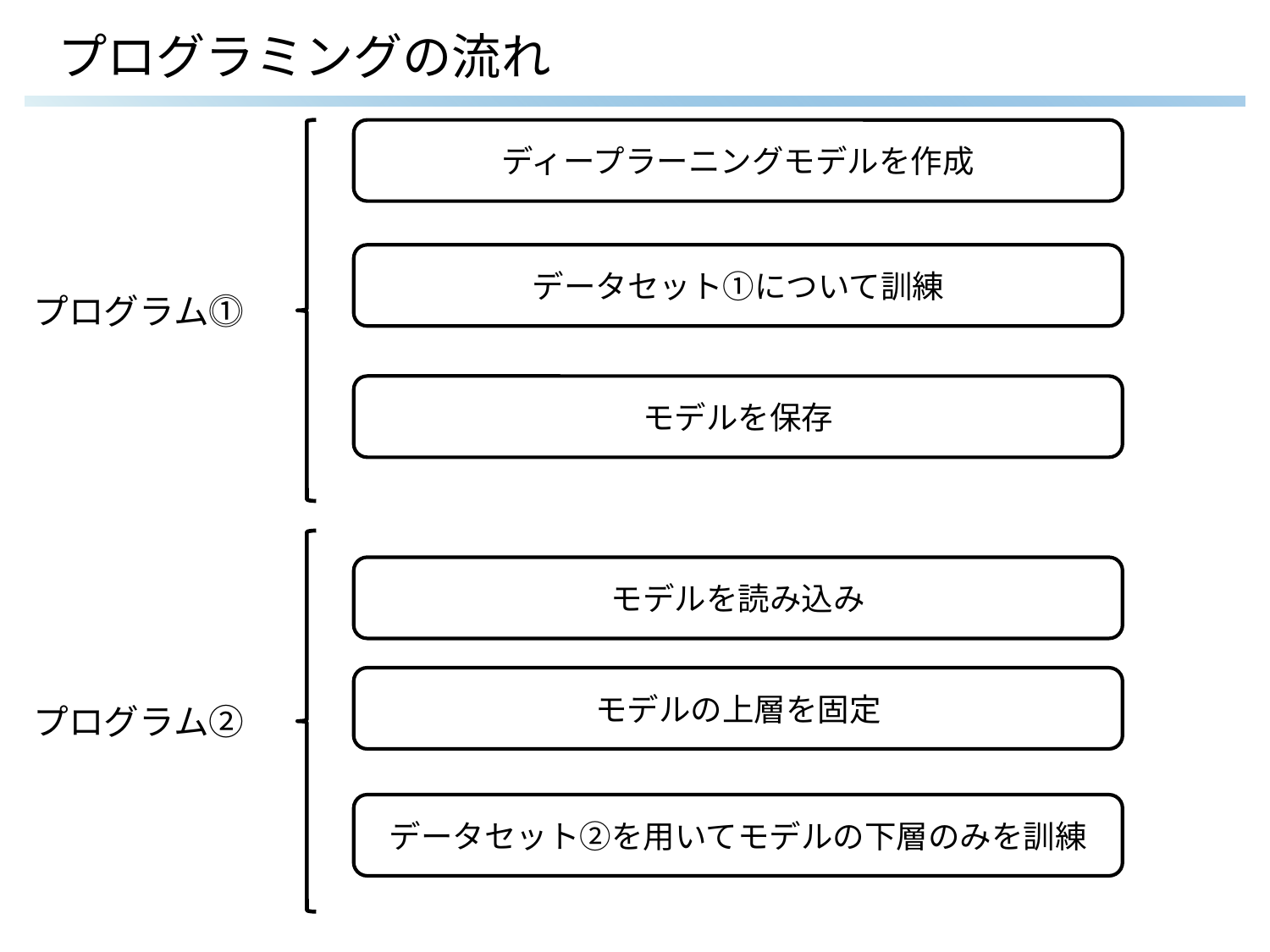

# プログラミングの流れ

ディープラーニングモデルを作成
データセット①について訓練
プログラム⓵
モデルを保存

モデルを読み込み
モデルの上層を固定
プログラム②
データセット②を用いてモデルの下層のみを訓練